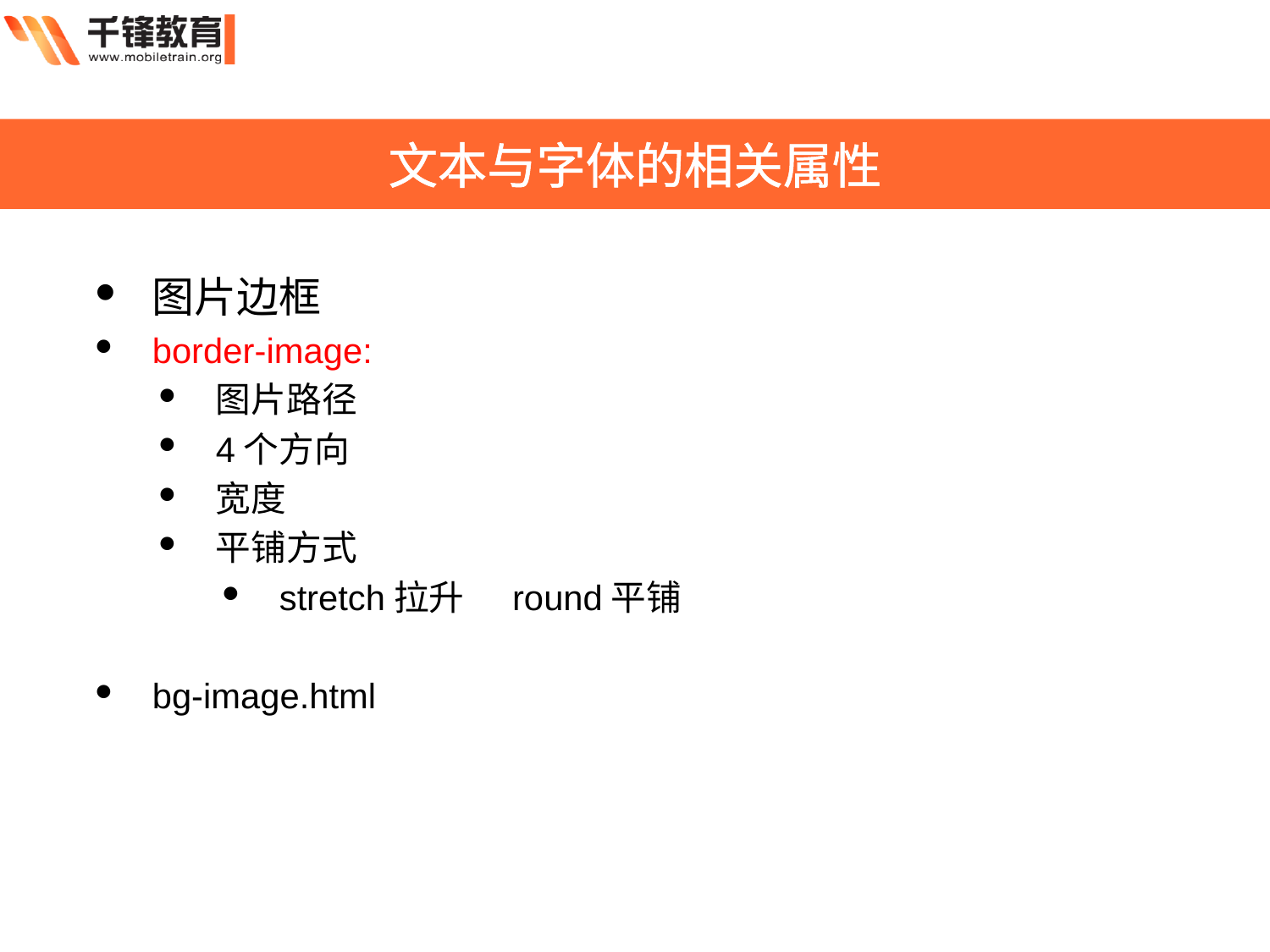

文本与字体的相关属性
图片边框
border-image:
图片路径
4个方向
宽度
平铺方式
stretch拉升     round平铺

bg-image.html